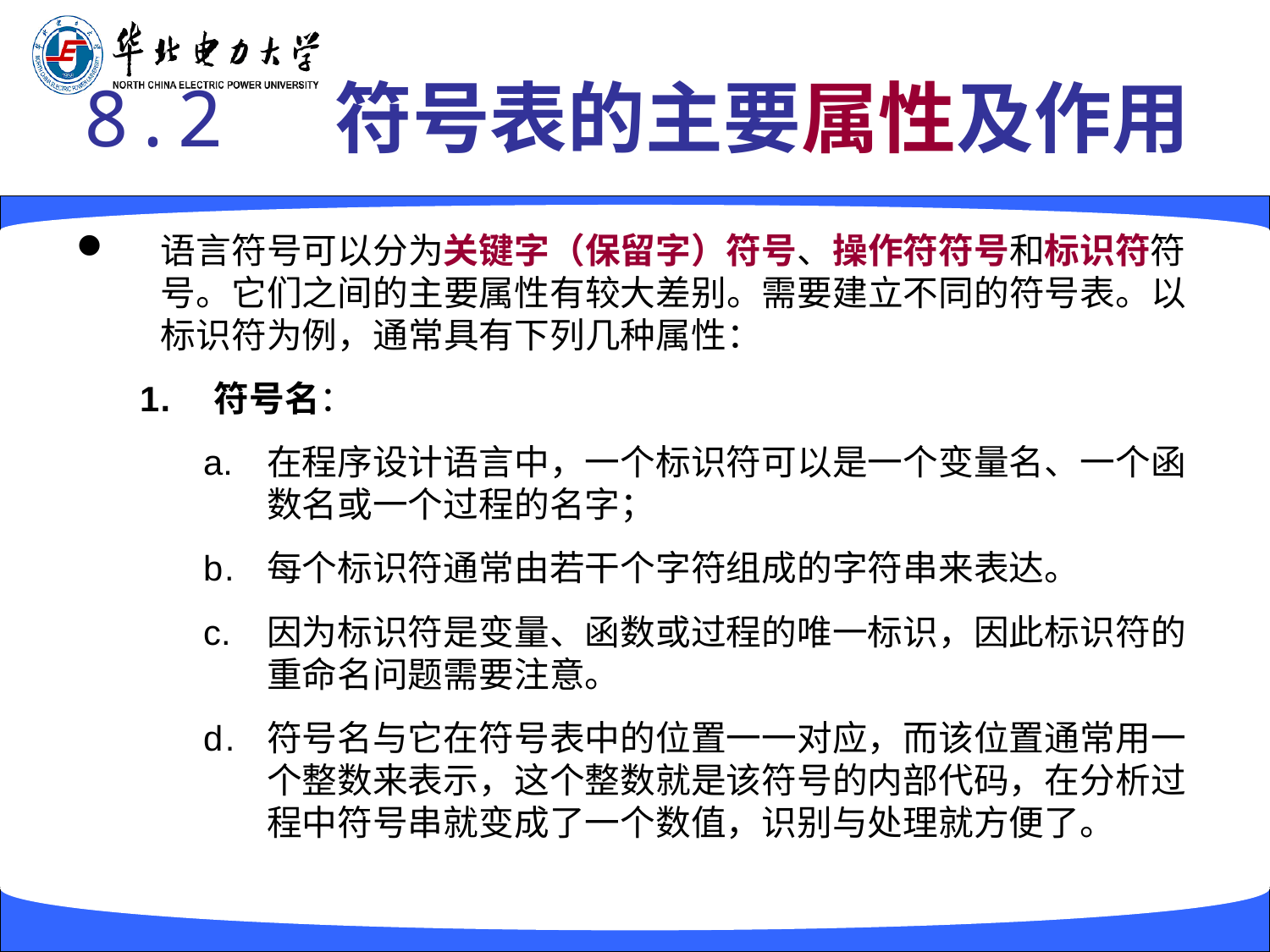

# 8.2  符号表的主要属性及作用
语言符号可以分为关键字（保留字）符号、操作符符号和标识符符号。它们之间的主要属性有较大差别。需要建立不同的符号表。以标识符为例，通常具有下列几种属性：
符号名：
在程序设计语言中，一个标识符可以是一个变量名、一个函数名或一个过程的名字；
每个标识符通常由若干个字符组成的字符串来表达。
因为标识符是变量、函数或过程的唯一标识，因此标识符的重命名问题需要注意。
符号名与它在符号表中的位置一一对应，而该位置通常用一个整数来表示，这个整数就是该符号的内部代码，在分析过程中符号串就变成了一个数值，识别与处理就方便了。